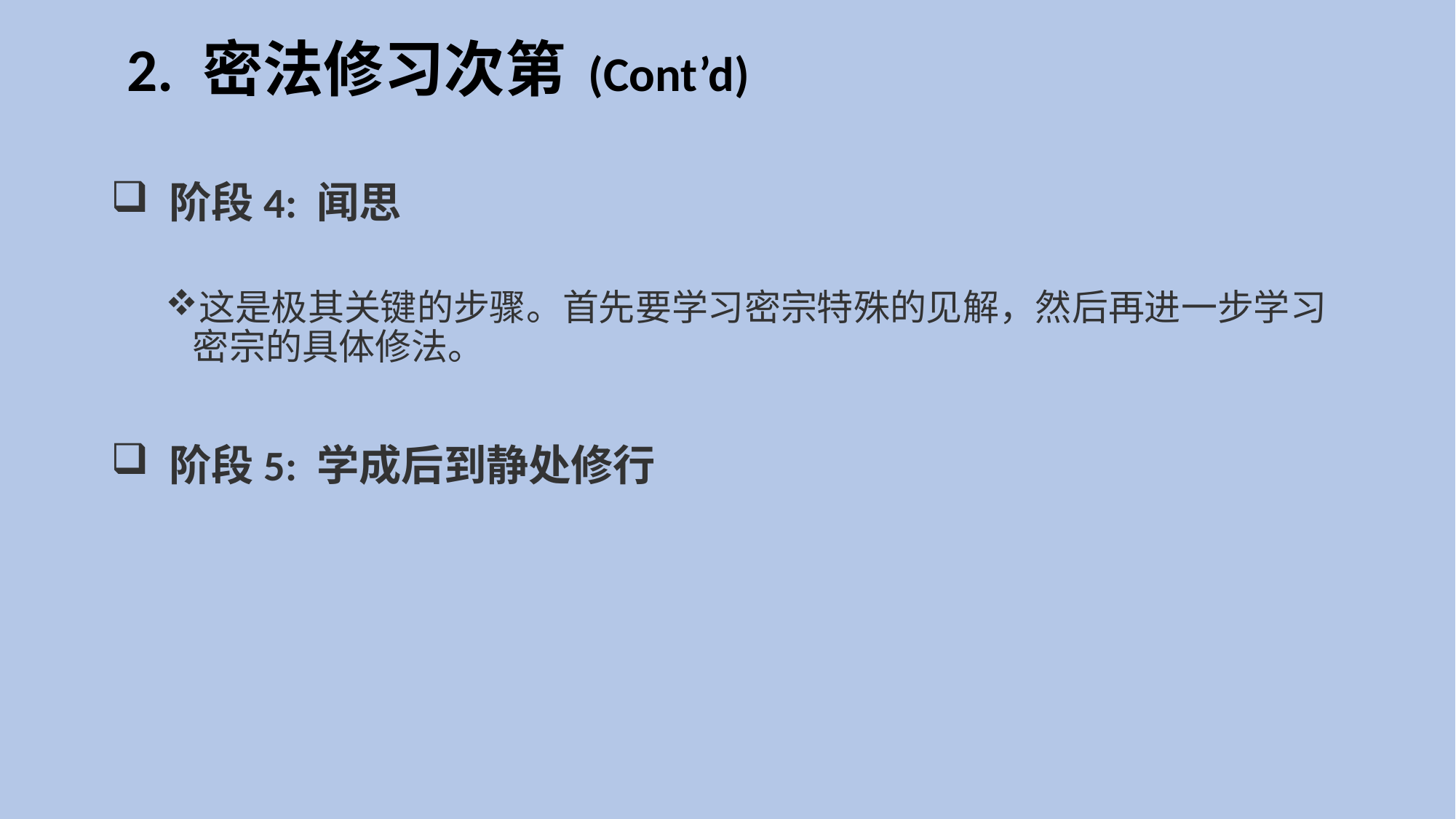

# 2. 密法修习次第 (Cont’d)

 阶段4: 闻思

这是极其关键的步骤。首先要学习密宗特殊的见解，然后再进一步学习密宗的具体修法。

 阶段5: 学成后到静处修行